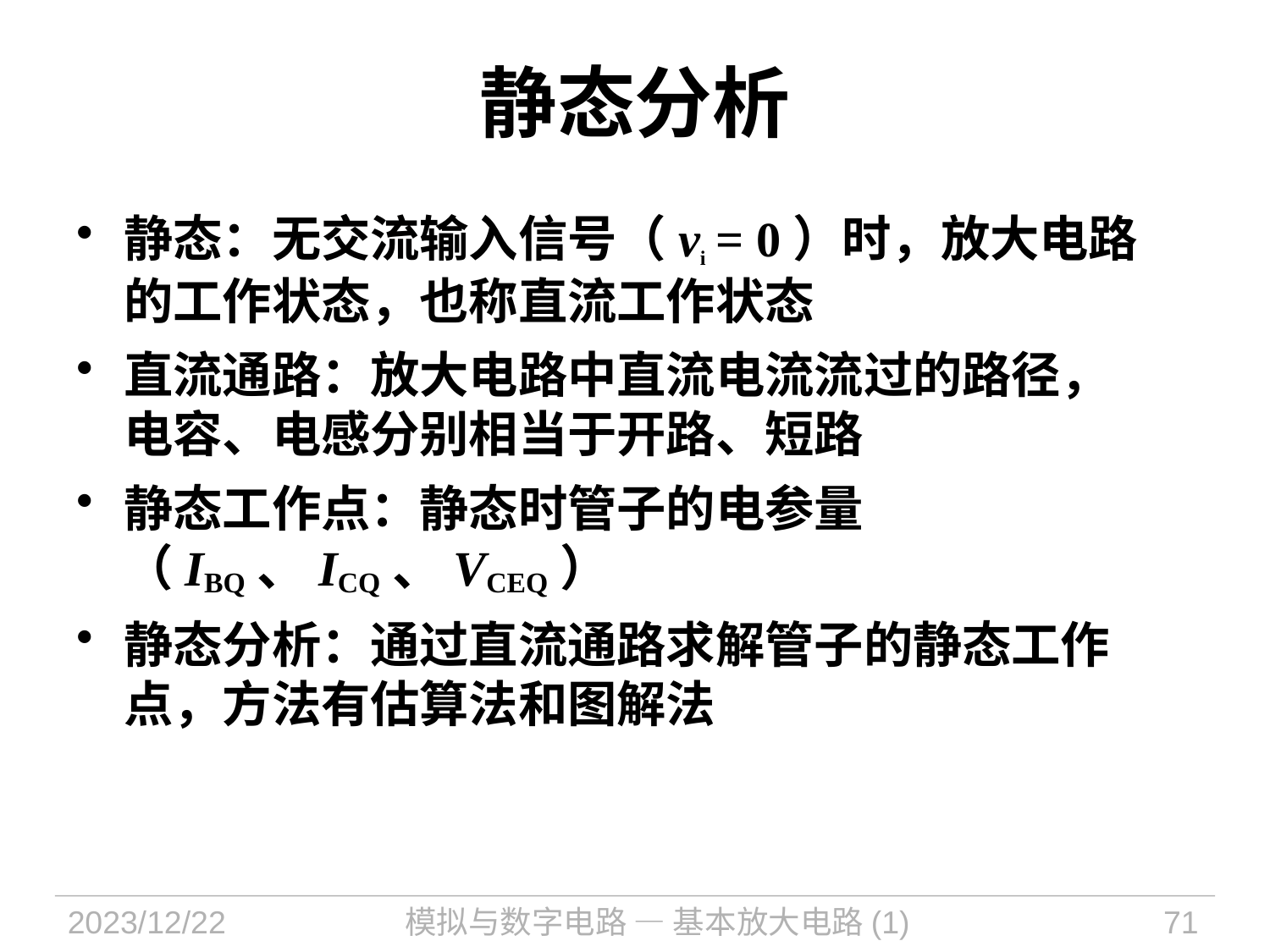

# 静态分析
静态：无交流输入信号（vi  = 0）时，放大电路的工作状态，也称直流工作状态
直流通路：放大电路中直流电流流过的路径，电容、电感分别相当于开路、短路
静态工作点：静态时管子的电参量（IBQ、ICQ、VCEQ）
静态分析：通过直流通路求解管子的静态工作点，方法有估算法和图解法
2023/12/22
模拟与数字电路 — 基本放大电路(1)
71